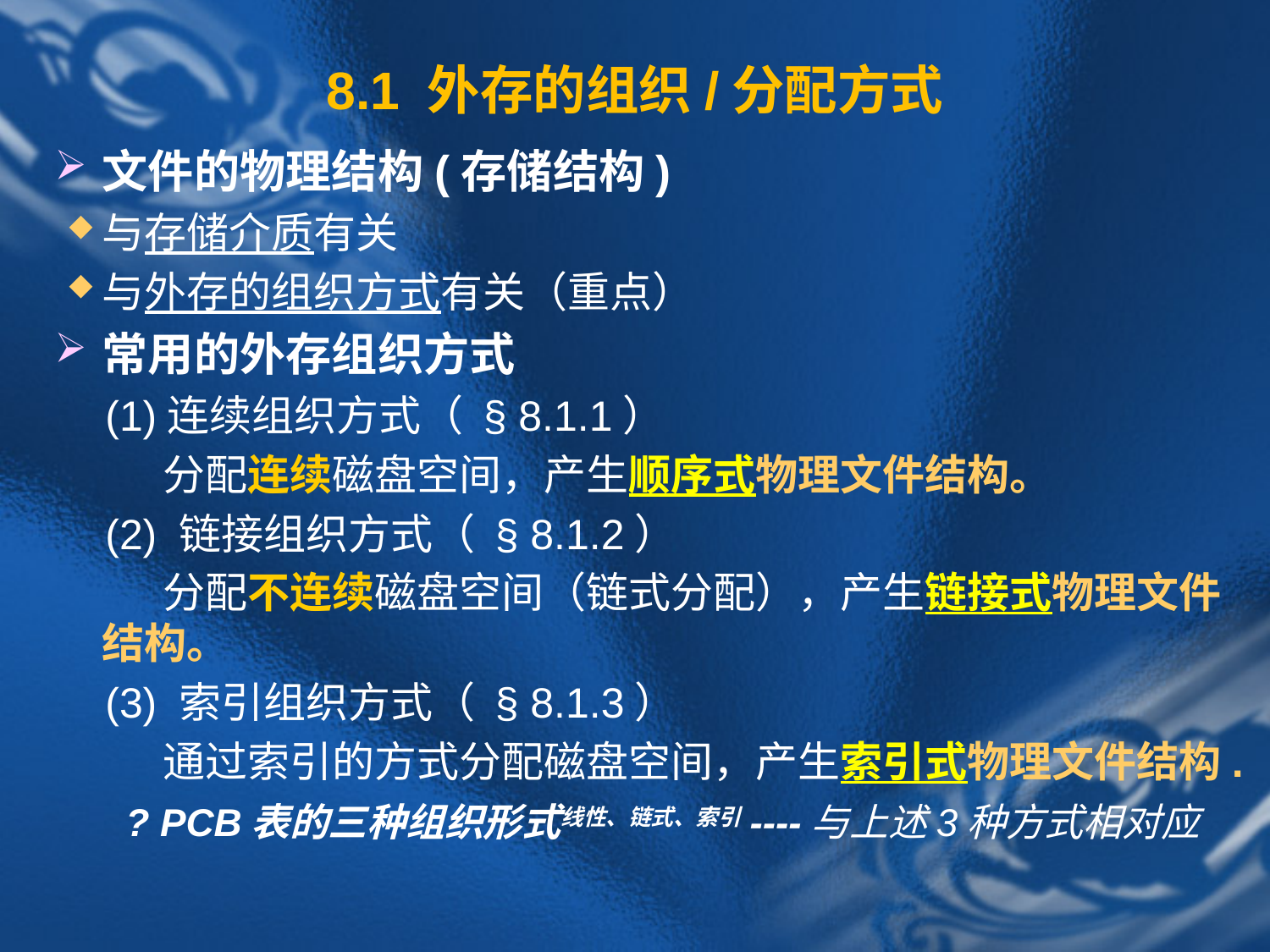

# 8.1 外存的组织/分配方式
文件的物理结构(存储结构)
与存储介质有关
与外存的组织方式有关（重点）
常用的外存组织方式
(1)连续组织方式（ § 8.1.1）
     分配连续磁盘空间，产生顺序式物理文件结构。
(2) 链接组织方式（ § 8.1.2）
     分配不连续磁盘空间（链式分配），产生链接式物理文件结构。
(3) 索引组织方式（ § 8.1.3）
     通过索引的方式分配磁盘空间，产生索引式物理文件结构.
      ? PCB表的三种组织形式线性、链式、索引----与上述3种方式相对应